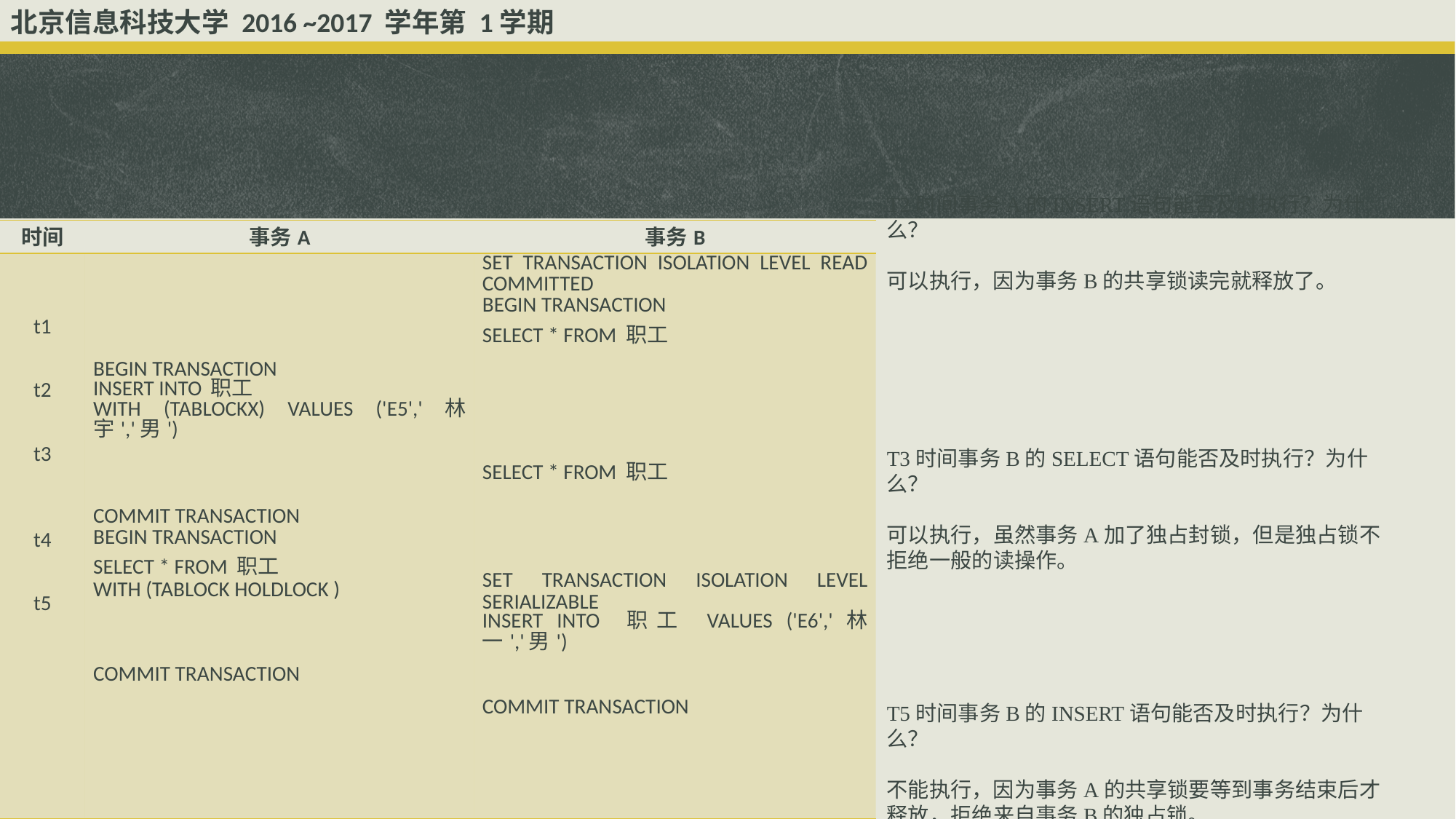

北京信息科技大学 2016 ~2017 学年第 1学期
T2时间事务A的INSERT语句能否及时执行？为什么？

可以执行，因为事务B的共享锁读完就释放了。

T3时间事务B的SELECT语句能否及时执行？为什么？

可以执行，虽然事务A加了独占封锁，但是独占锁不拒绝一般的读操作。

T5时间事务B的INSERT语句能否及时执行？为什么？

不能执行，因为事务A的共享锁要等到事务结束后才释放，拒绝来自事务B的独占锁。
| 时间 | 事务A | 事务B |
| --- | --- | --- |
| t1     t2     t3       t4     t5 | BEGIN TRANSACTION INSERT INTO 职工 WITH (TABLOCKX) VALUES ('E5','林宇','男')       COMMIT TRANSACTION BEGIN TRANSACTION SELECT \* FROM 职工 WITH (TABLOCK HOLDLOCK )       COMMIT TRANSACTION | SET TRANSACTION ISOLATION LEVEL READ COMMITTED BEGIN TRANSACTION SELECT \* FROM 职工           SELECT \* FROM 职工         SET TRANSACTION ISOLATION LEVEL SERIALIZABLE INSERT INTO 职工 VALUES ('E6','林一','男')     COMMIT TRANSACTION |